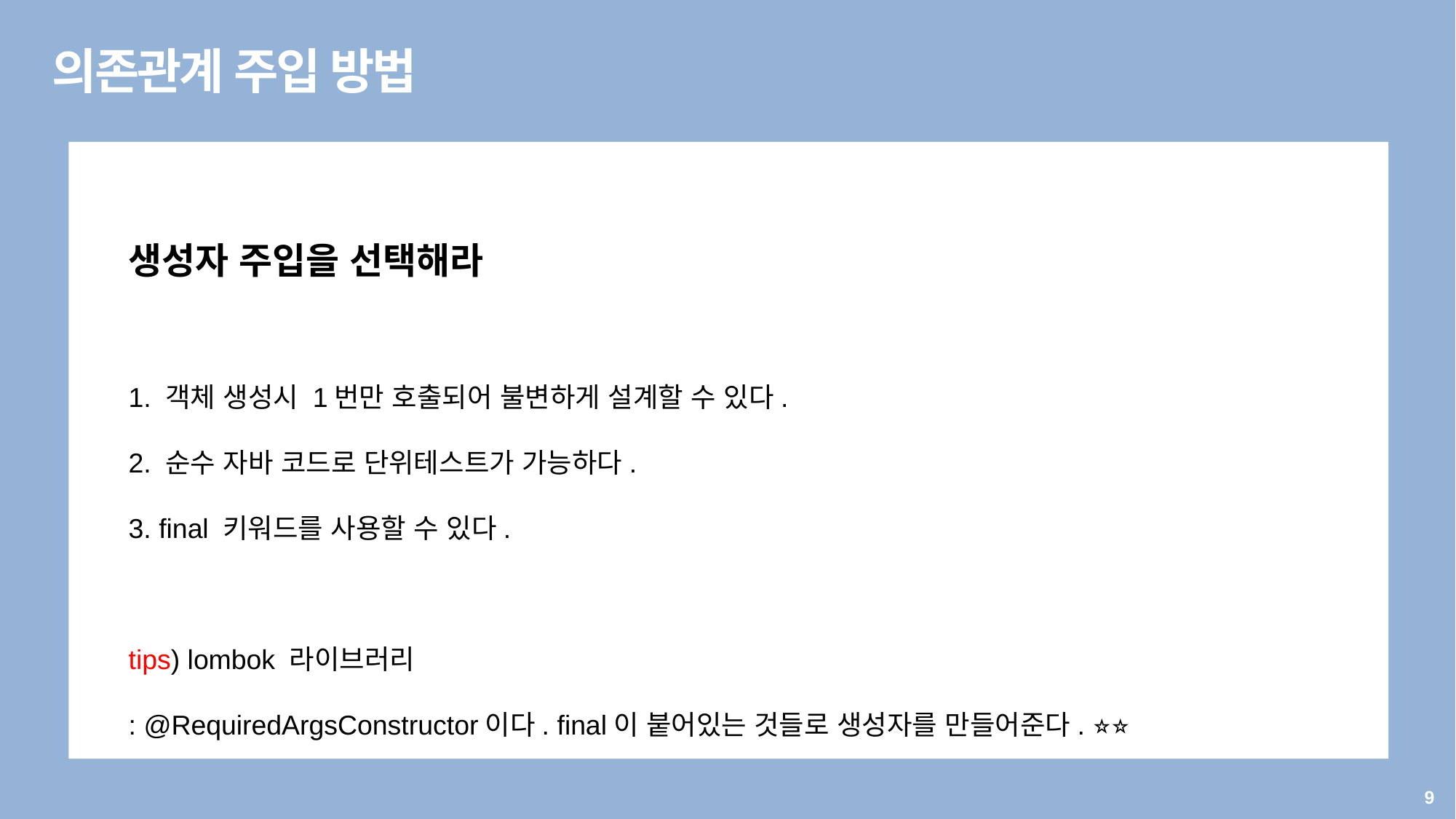

의존관계 주입 방법

생성자 주입을 선택해라

1. 객체 생성시 1번만 호출되어 불변하게 설계할 수 있다.
2. 순수 자바 코드로 단위테스트가 가능하다.
3. final 키워드를 사용할 수 있다.

tips) lombok 라이브러리
: @RequiredArgsConstructor이다. final이 붙어있는 것들로 생성자를 만들어준다. ⭐️⭐️

9